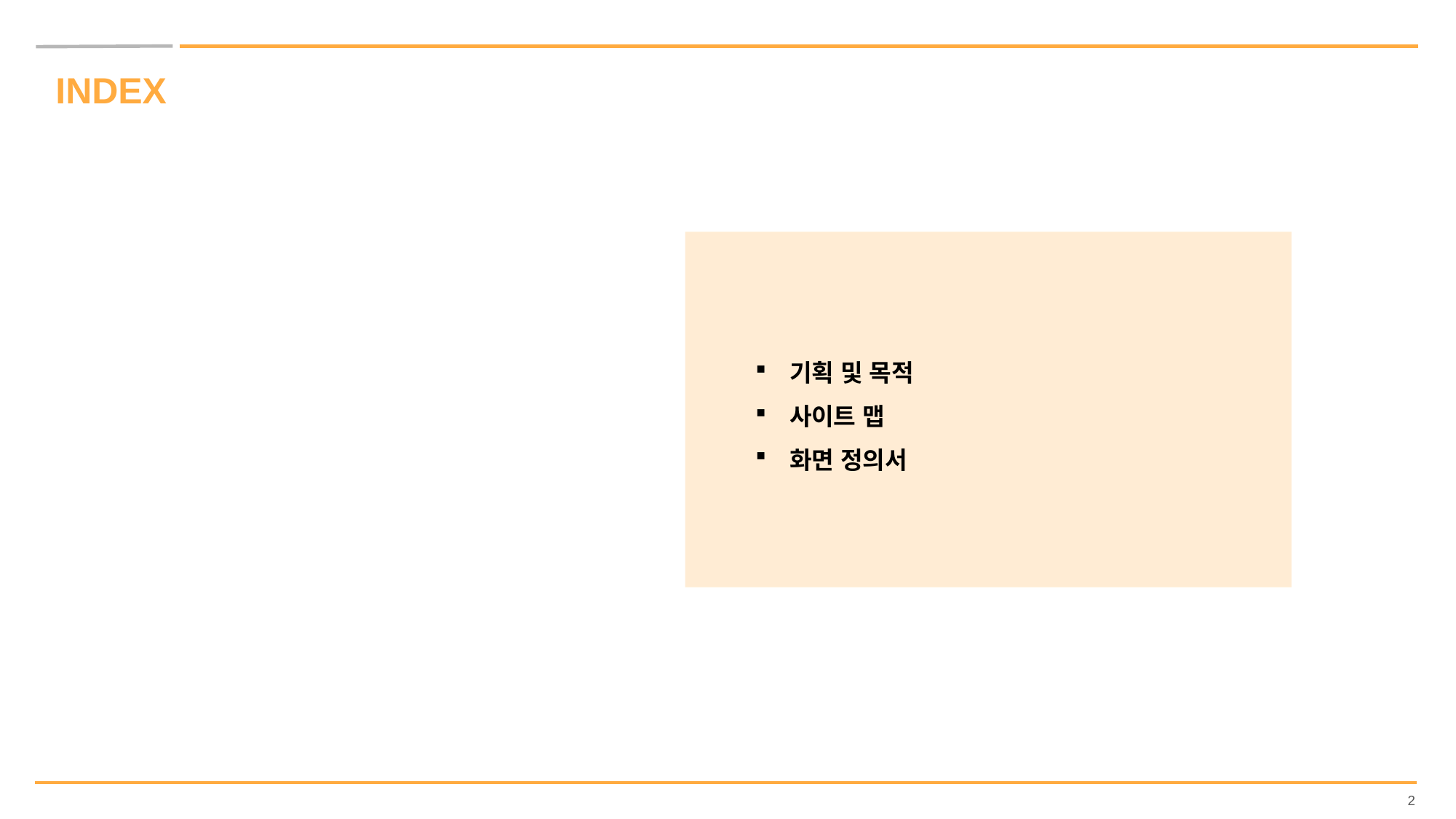

INDEX

기획 및 목적
사이트 맵
화면 정의서
2